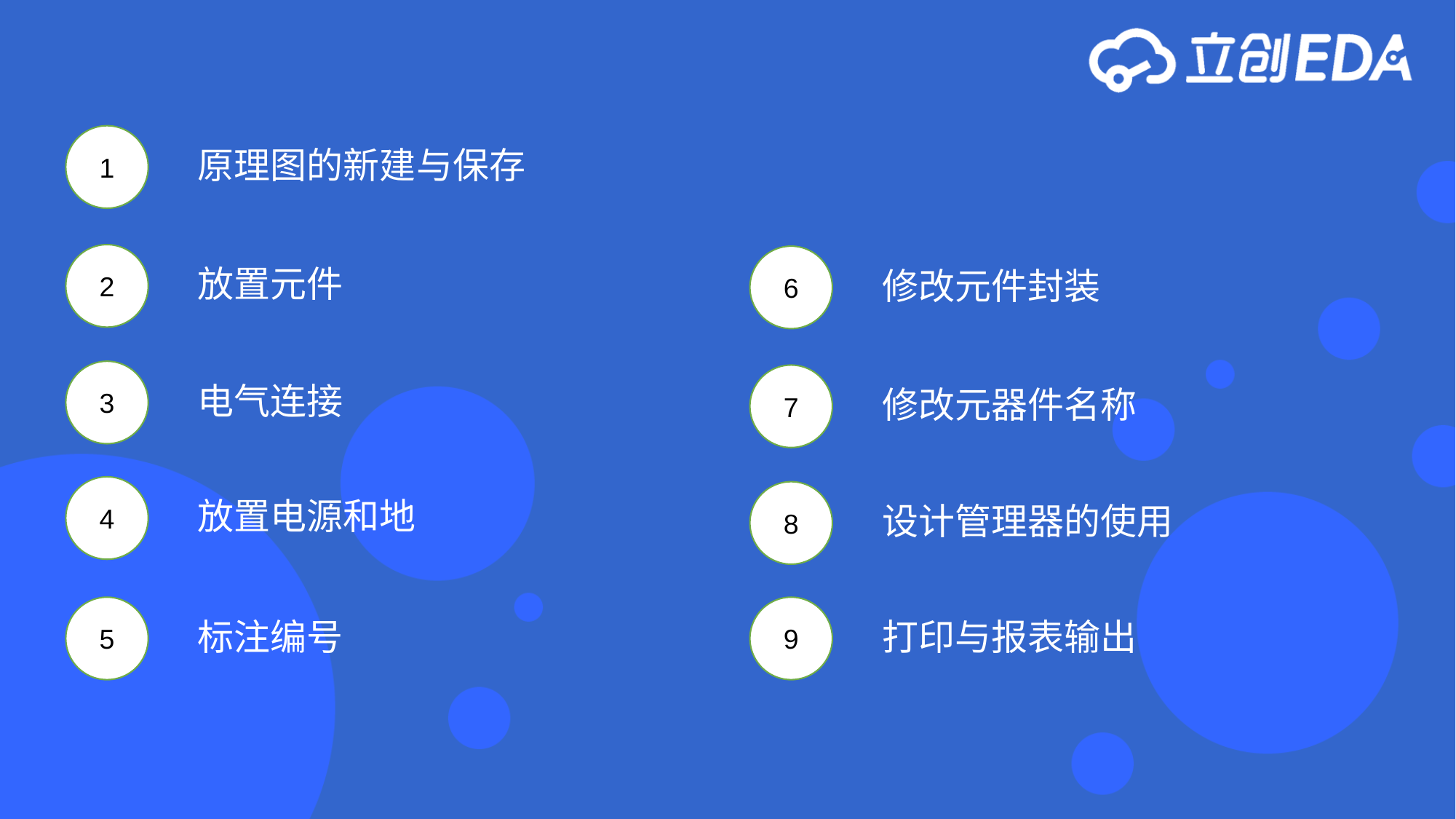

1
原理图的新建与保存
2
6
放置元件
修改元件封装
3
7
电气连接
修改元器件名称
4
8
放置电源和地
设计管理器的使用
5
9
标注编号
打印与报表输出